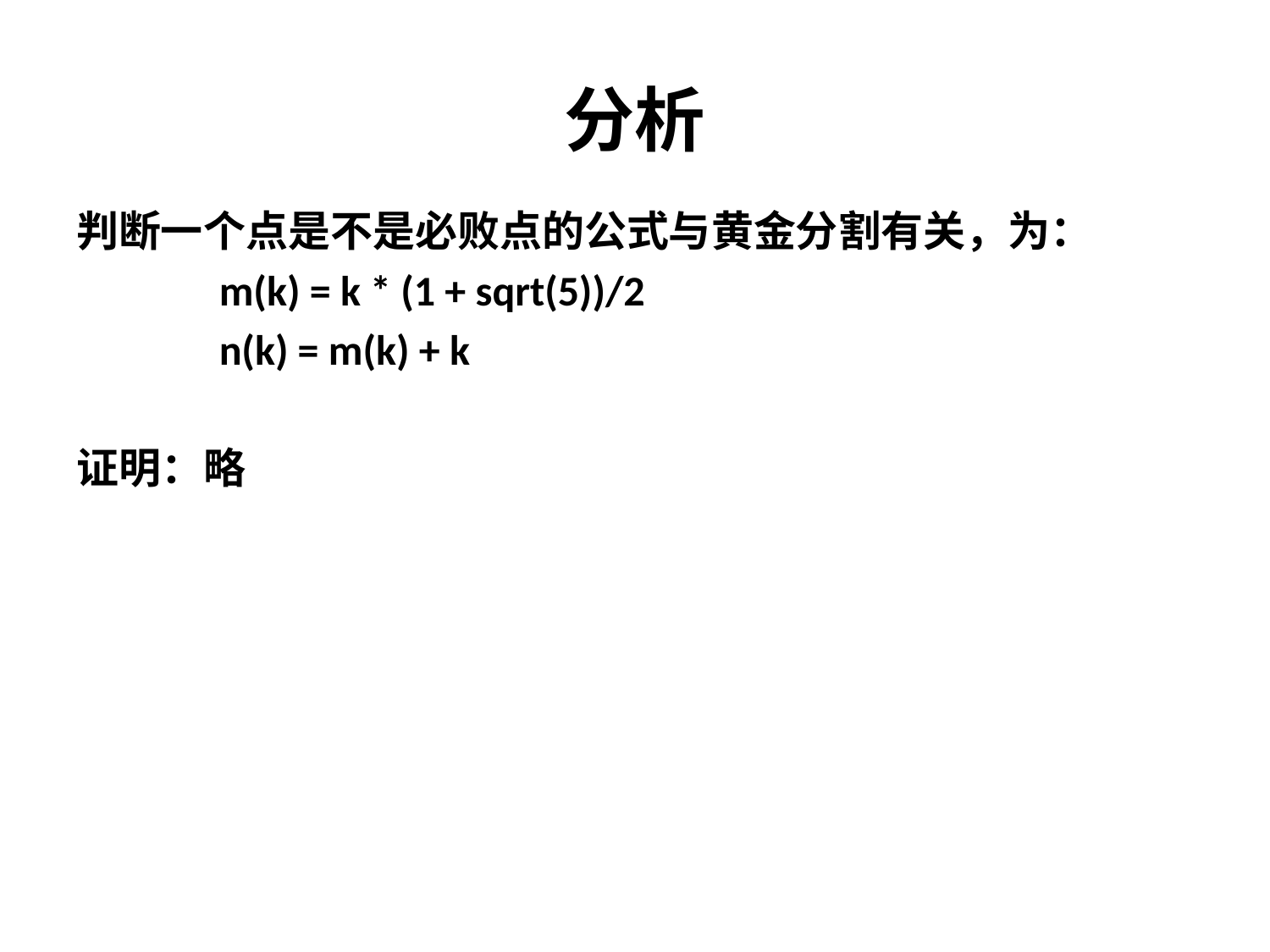

# 分析
判断一个点是不是必败点的公式与黄金分割有关，为：
               m(k) = k * (1 + sqrt(5))/2
               n(k) = m(k) + k

证明：略